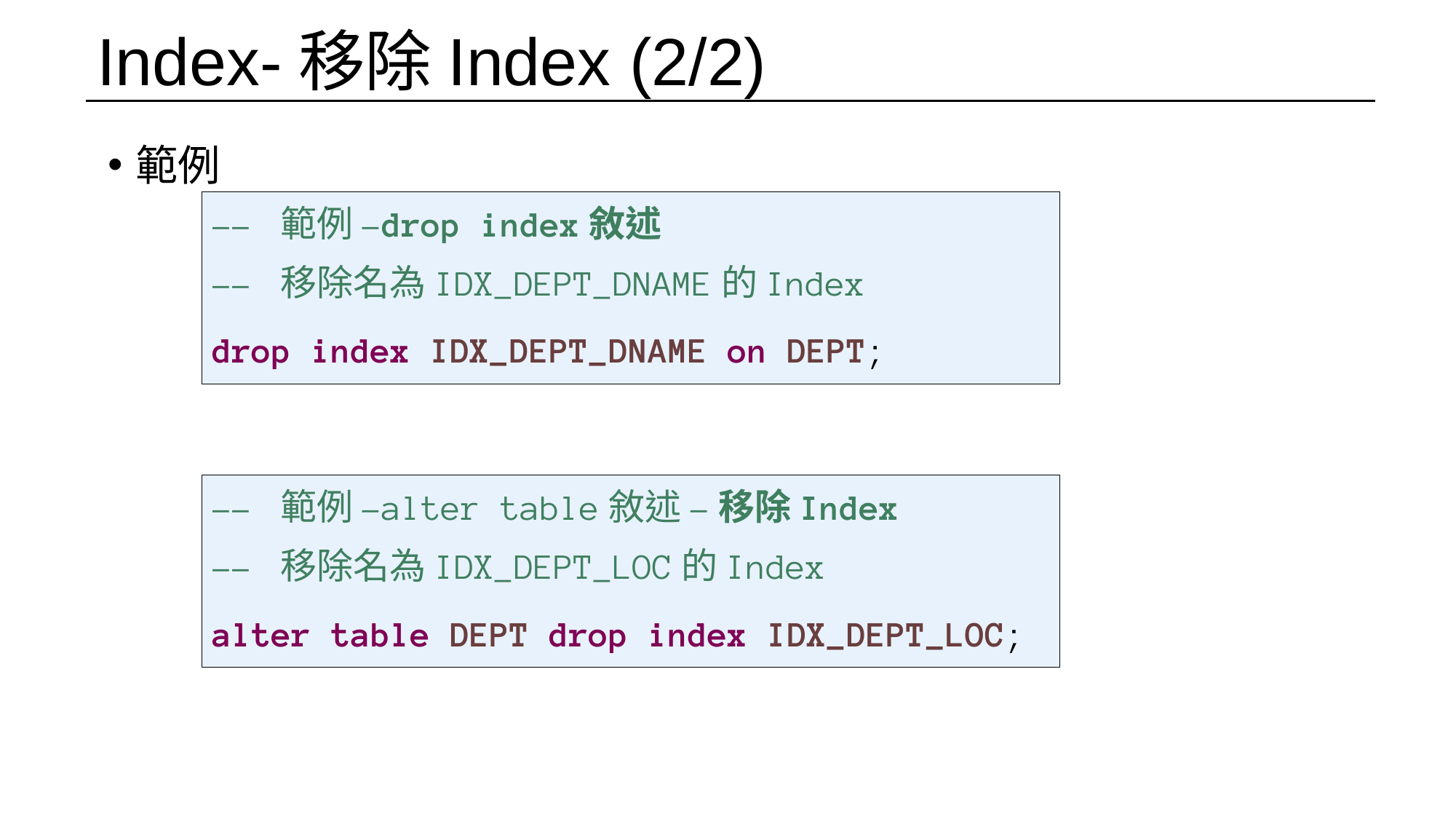

# Index-移除Index (2/2)
範例
-- 範例-drop index敘述
-- 移除名為IDX_DEPT_DNAME的Index
drop index IDX_DEPT_DNAME on DEPT;
-- 範例-alter table敘述-移除Index
-- 移除名為IDX_DEPT_LOC的Index
alter table DEPT drop index IDX_DEPT_LOC;